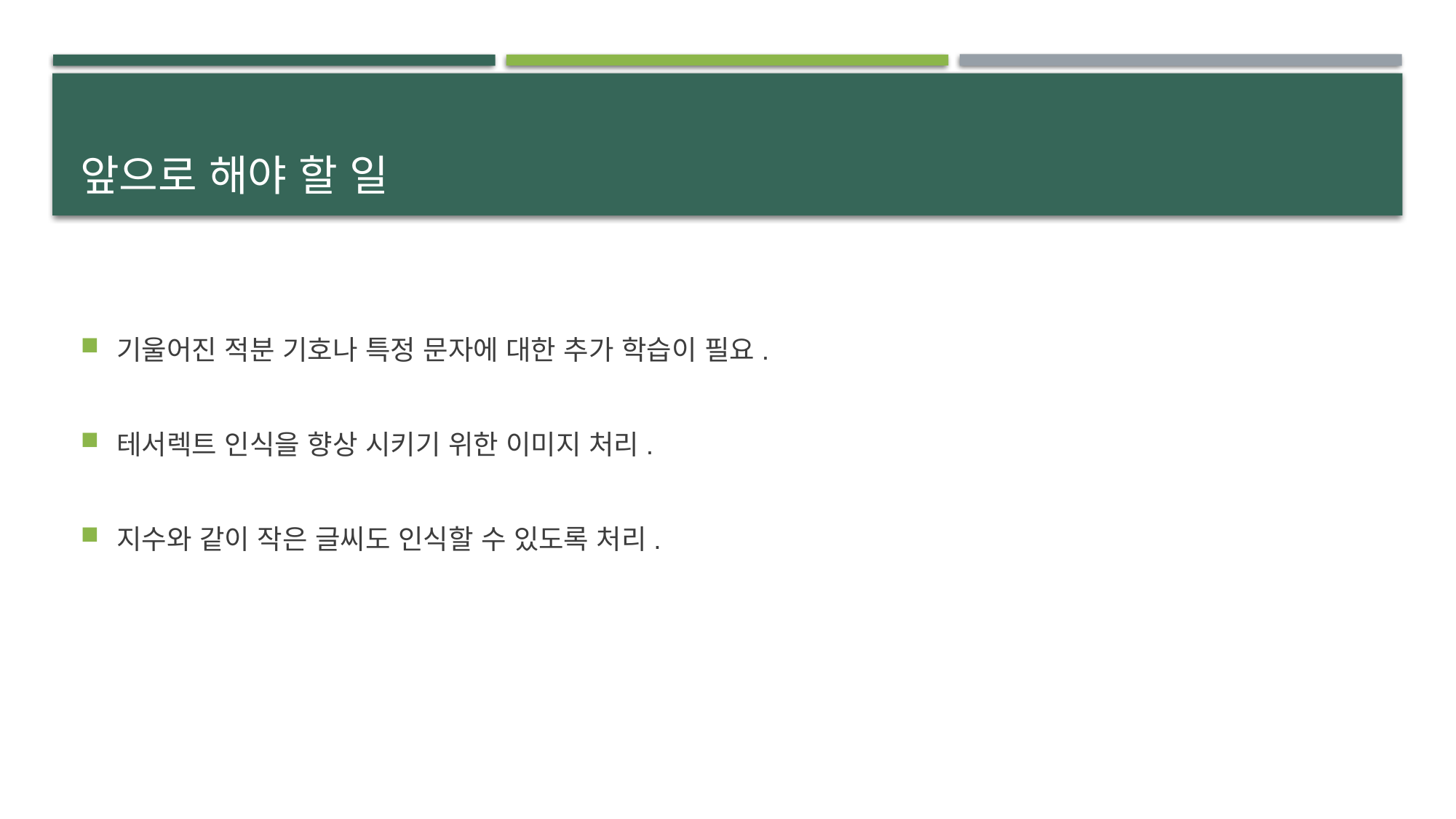

# 앞으로 해야 할 일
기울어진 적분 기호나 특정 문자에 대한 추가 학습이 필요.

테서렉트 인식을 향상 시키기 위한 이미지 처리.

지수와 같이 작은 글씨도 인식할 수 있도록 처리.